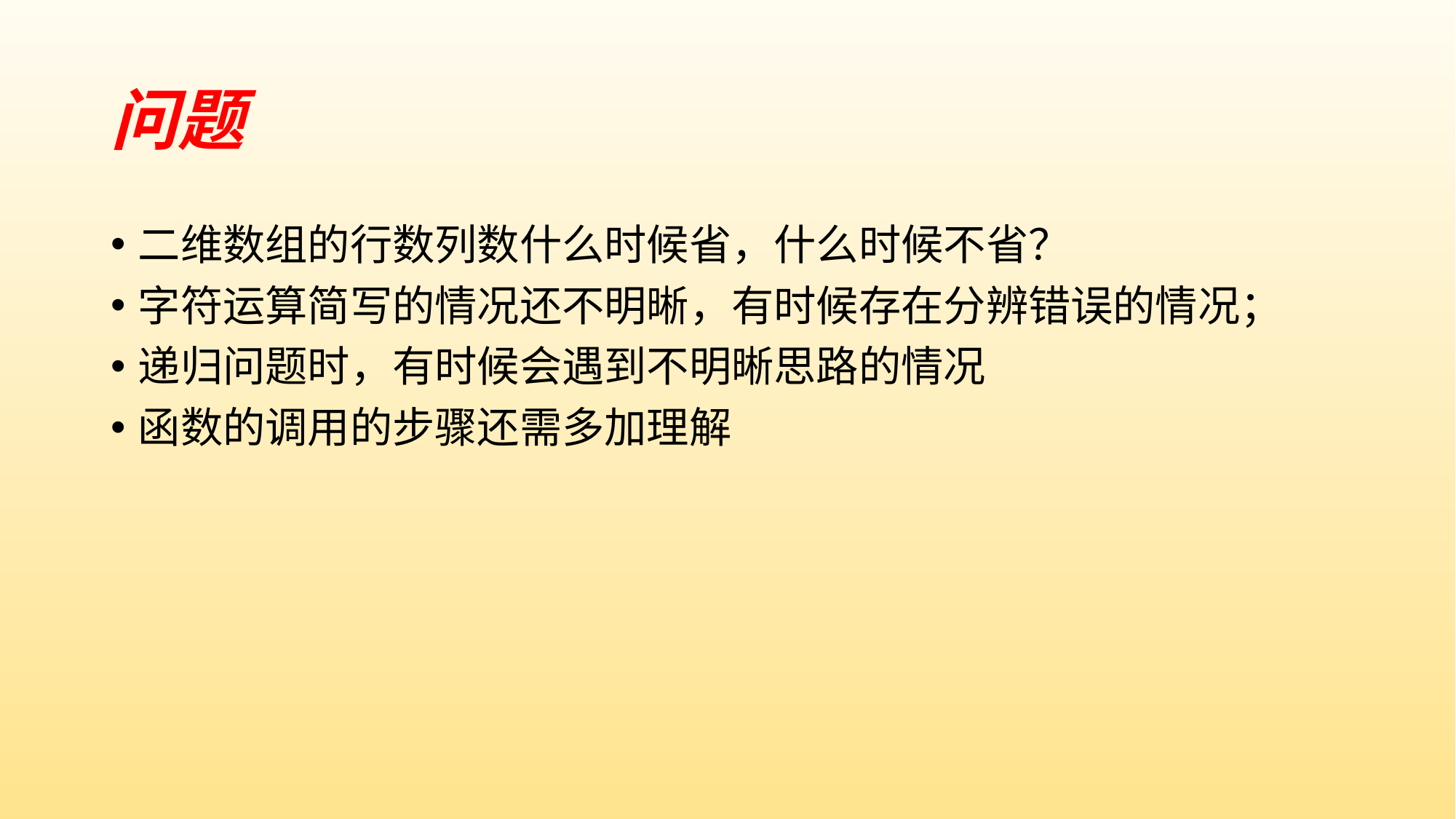

# 问题
二维数组的行数列数什么时候省，什么时候不省？
字符运算简写的情况还不明晰，有时候存在分辨错误的情况；
递归问题时，有时候会遇到不明晰思路的情况
函数的调用的步骤还需多加理解